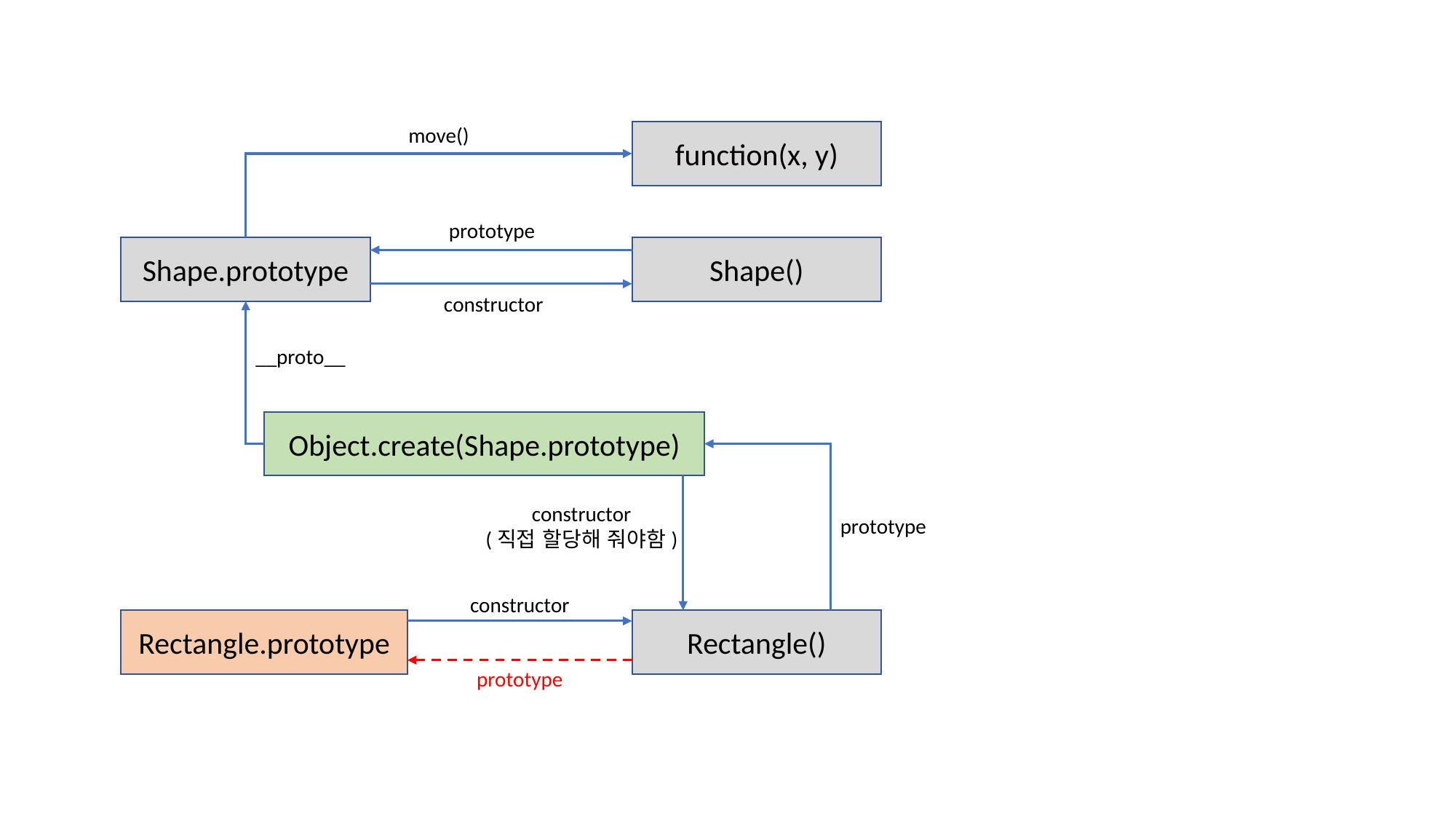

move()
function(x, y)
prototype
Shape.prototype
Shape()
constructor
 __proto__
Object.create(Shape.prototype)
constructor
(직접 할당해 줘야함)
prototype
constructor
Rectangle.prototype
Rectangle()
prototype